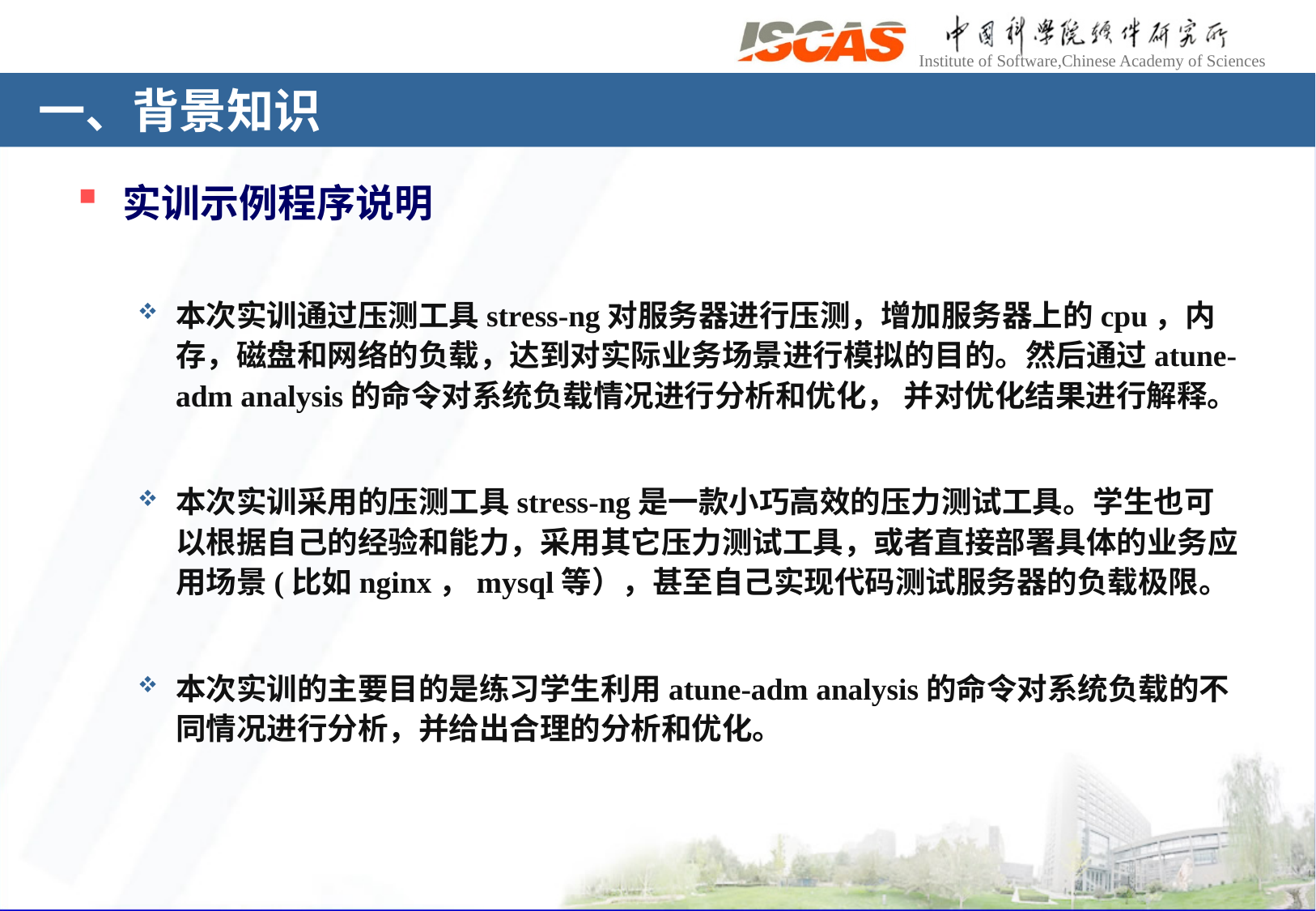

# 一、背景知识
实训示例程序说明

本次实训通过压测工具stress-ng对服务器进行压测，增加服务器上的cpu，内存，磁盘和网络的负载，达到对实际业务场景进行模拟的目的。然后通过atune-adm analysis的命令对系统负载情况进行分析和优化， 并对优化结果进行解释。

本次实训采用的压测工具stress-ng是一款小巧高效的压力测试工具。学生也可以根据自己的经验和能力，采用其它压力测试工具，或者直接部署具体的业务应用场景(比如nginx，mysql等），甚至自己实现代码测试服务器的负载极限。

本次实训的主要目的是练习学生利用atune-adm analysis的命令对系统负载的不同情况进行分析，并给出合理的分析和优化。